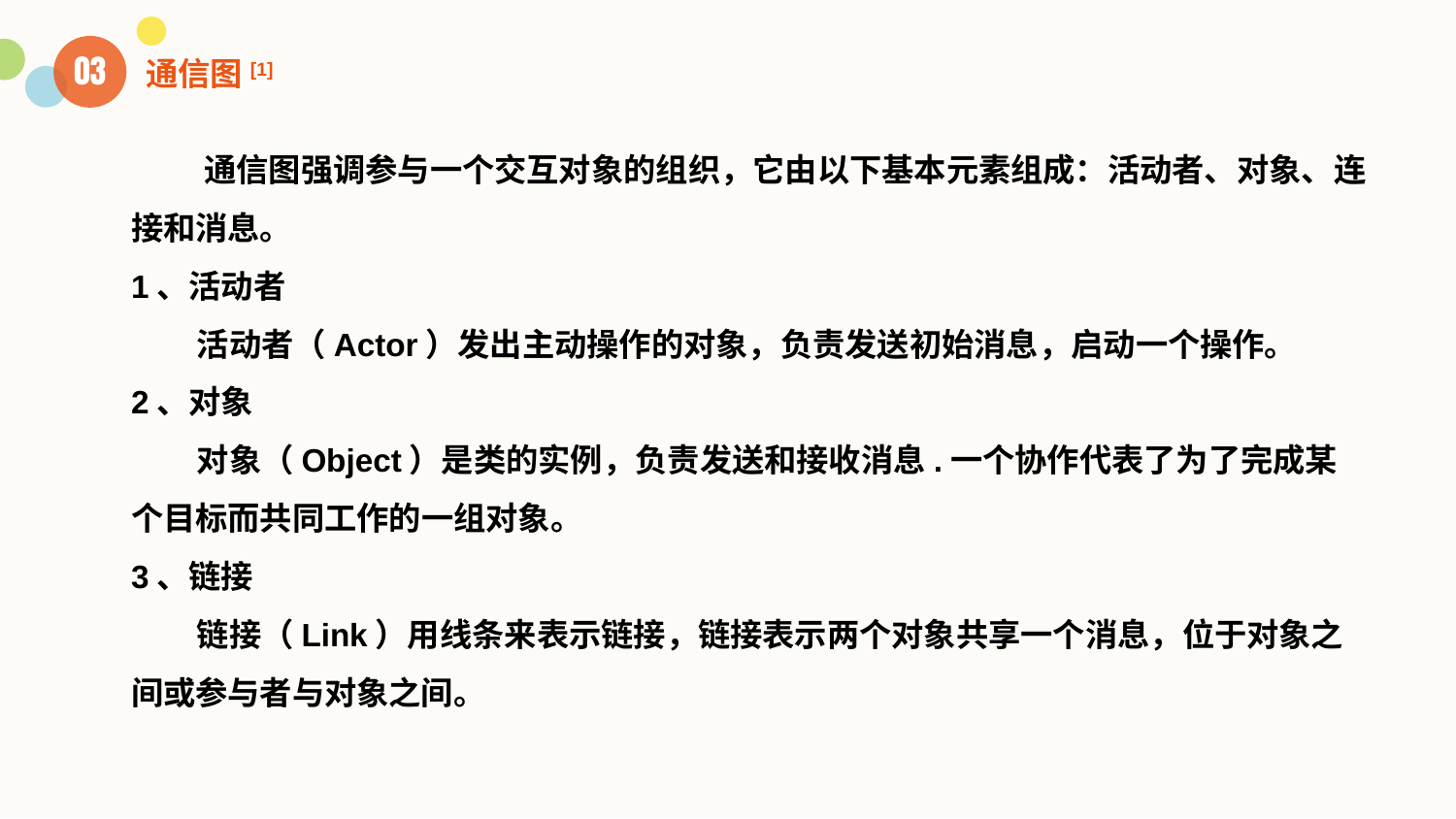

03
通信图[1]

         通信图强调参与一个交互对象的组织，它由以下基本元素组成：活动者、对象、连接和消息。
1、活动者
        活动者（Actor）发出主动操作的对象，负责发送初始消息，启动一个操作。
2、对象
        对象（Object）是类的实例，负责发送和接收消息.一个协作代表了为了完成某个目标而共同工作的一组对象。
3、链接
        链接（Link）用线条来表示链接，链接表示两个对象共享一个消息，位于对象之间或参与者与对象之间。